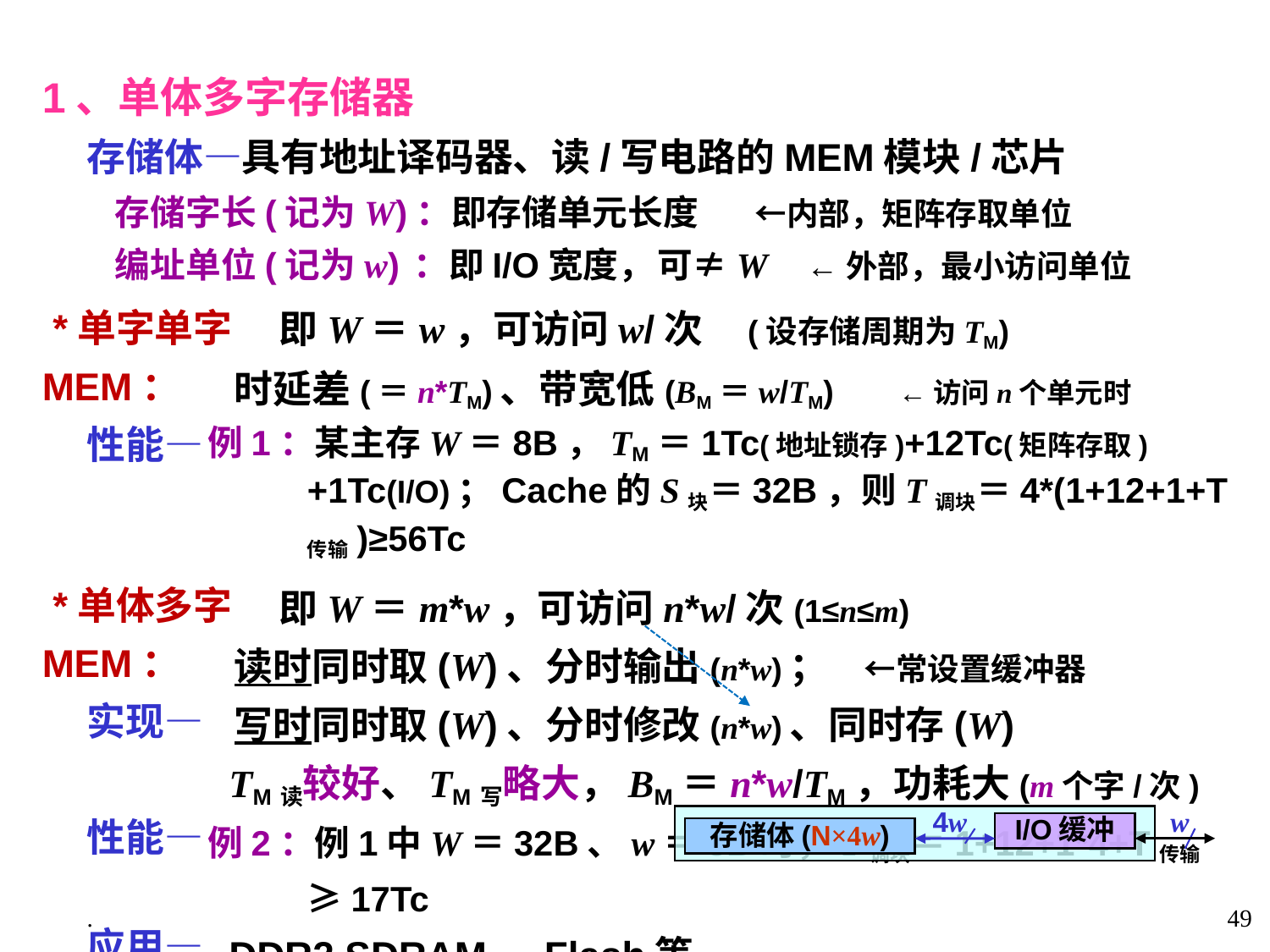

1、单体多字存储器
    存储体—具有地址译码器、读/写电路的MEM模块/芯片
        存储字长(记为W)：即存储单元长度       ←内部，矩阵存取单位
        编址单位(记为w)：即I/O宽度，可≠W    ←外部，最小访问单位
 *单字单字MEM：
    性能—

 *单体多字MEM：
    实现—

    性能—

    应用—
       即W＝w，可访问w/次    (设存储周期为TM)
  时延差(＝n*TM)、带宽低(BM＝w/TM)      ←访问n个单元时
例1：某主存W＝8B，TM＝1Tc(地址锁存)+12Tc(矩阵存取)+1Tc(I/O)；Cache的S块＝32B，则T调块＝4*(1+12+1+T传输)≥56Tc
       即W＝m*w，可访问n*w/次(1≤n≤m)
  读时同时取(W)、分时输出(n*w)；    ←常设置缓冲器
  写时同时取(W)、分时修改(n*w)、同时存(W)
  TM读较好、TM写略大，BM＝n*w/TM，功耗大(m个字/次)
例2：例1中W＝32B、w＝8B时，T调块＝1+12+1*4+T传输≥17Tc
  DDR2 SDRAM、Flash等
                   (W=512B)

4w
w
I/O缓冲
存储体(N×4w)

.
49